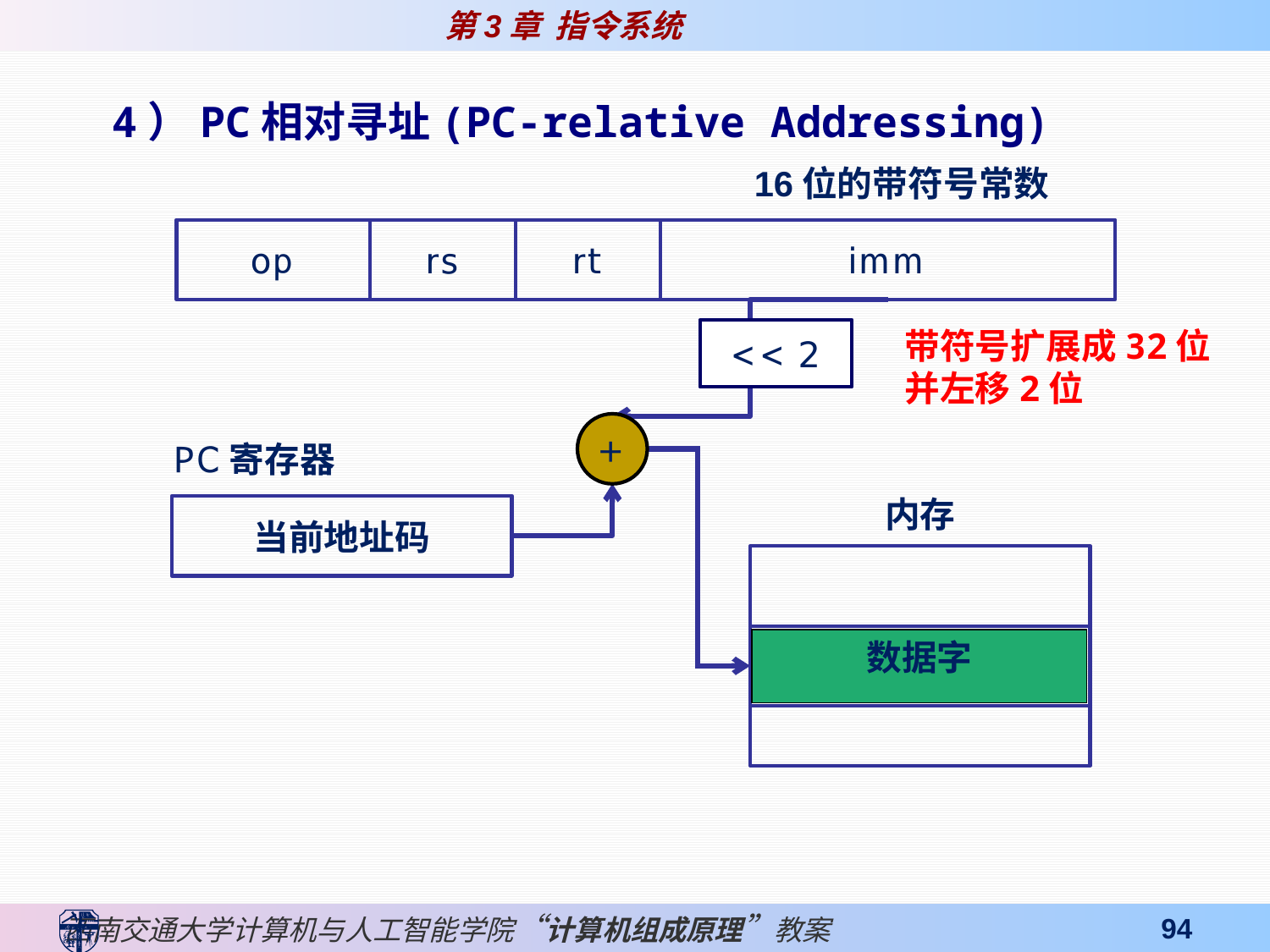

4）PC相对寻址(PC-relative Addressing)
16位的带符号常数
op
rs
rt
imm
<< 2
带符号扩展成32位
并左移2位
+
PC寄存器
内存

当前地址码
数据字